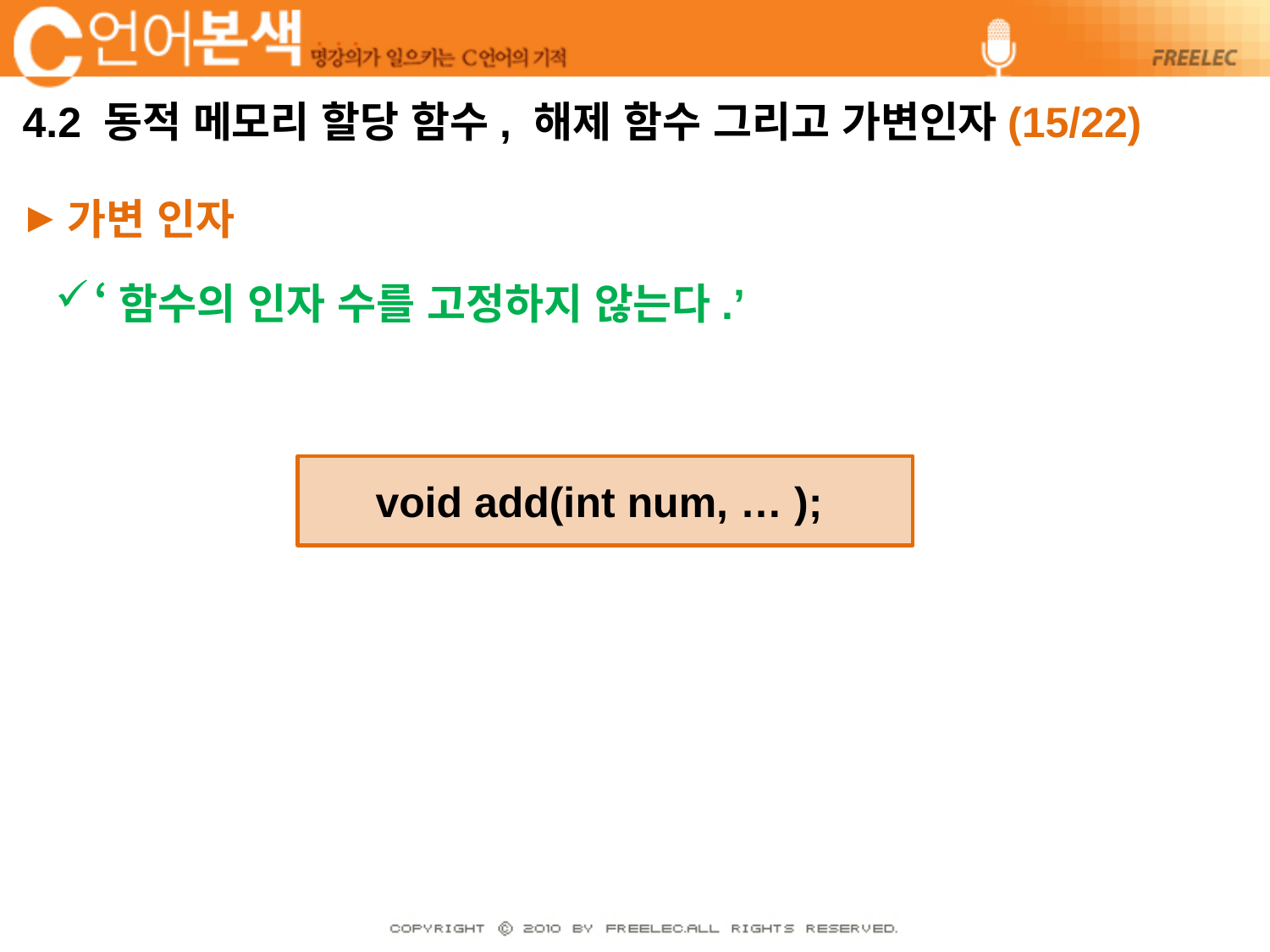

# 4.2 동적 메모리 할당 함수, 해제 함수 그리고 가변인자(15/22)
가변 인자
‘함수의 인자 수를 고정하지 않는다.’
void add(int num, … );